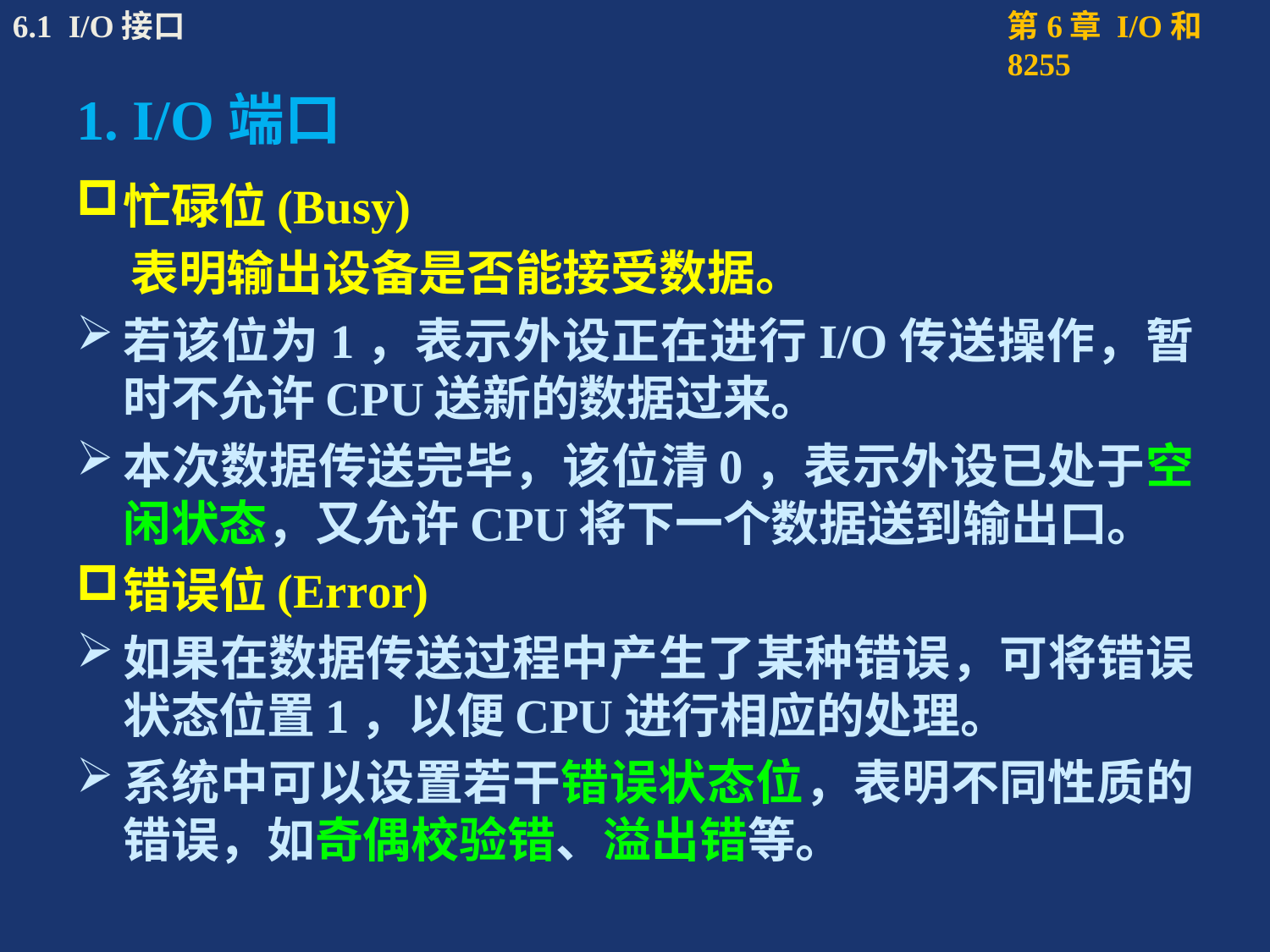

# 1. I/O端口
忙碌位(Busy)
    表明输出设备是否能接受数据。
若该位为1，表示外设正在进行I/O传送操作，暂时不允许CPU送新的数据过来。
本次数据传送完毕，该位清0，表示外设已处于空闲状态，又允许CPU将下一个数据送到输出口。
错误位(Error)
如果在数据传送过程中产生了某种错误，可将错误状态位置1，以便CPU进行相应的处理。
系统中可以设置若干错误状态位，表明不同性质的错误，如奇偶校验错、溢出错等。